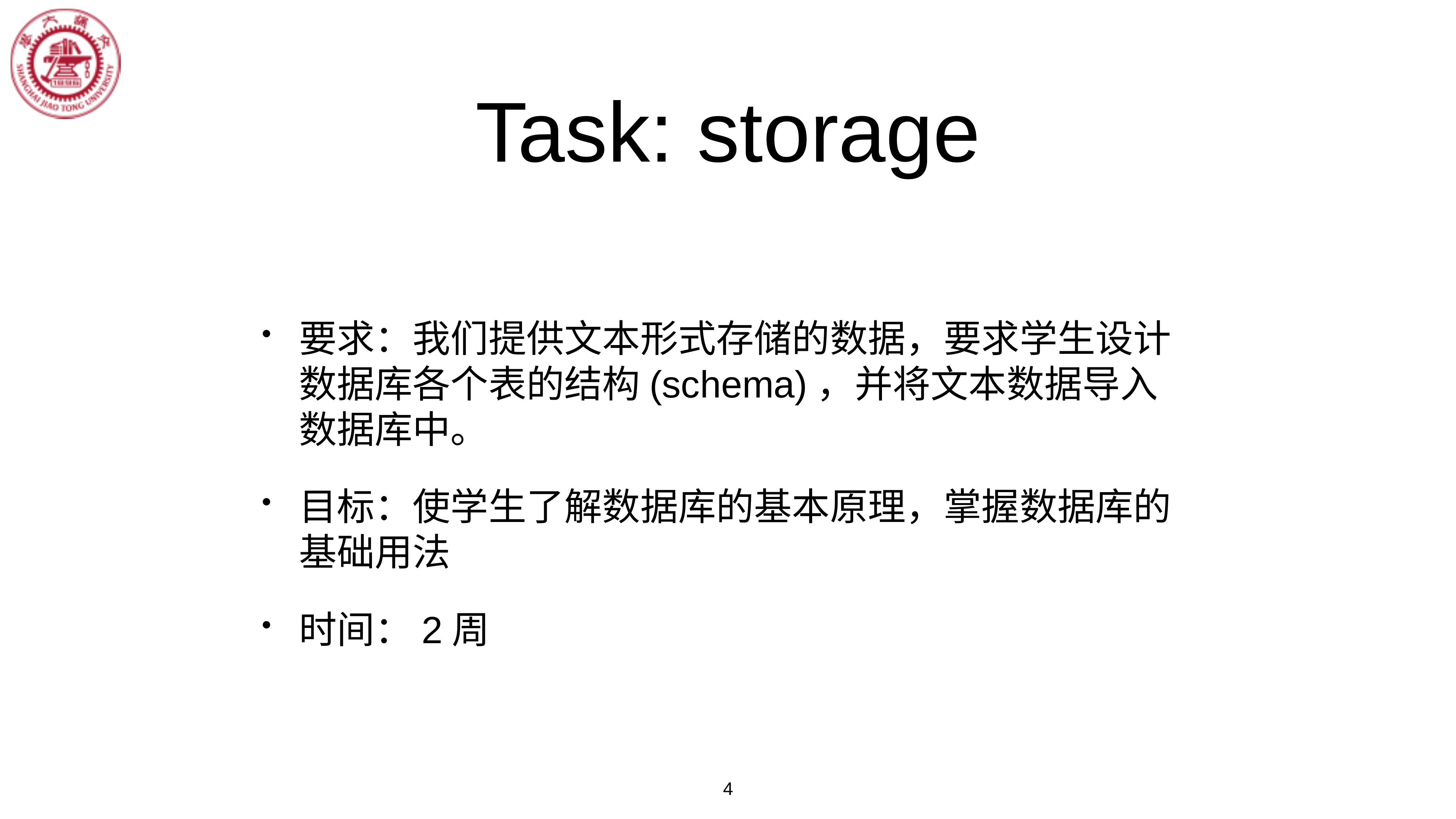

# Task: storage
要求：我们提供文本形式存储的数据，要求学生设计数据库各个表的结构(schema)，并将文本数据导入数据库中。
目标：使学生了解数据库的基本原理，掌握数据库的基础用法
时间：2周
4